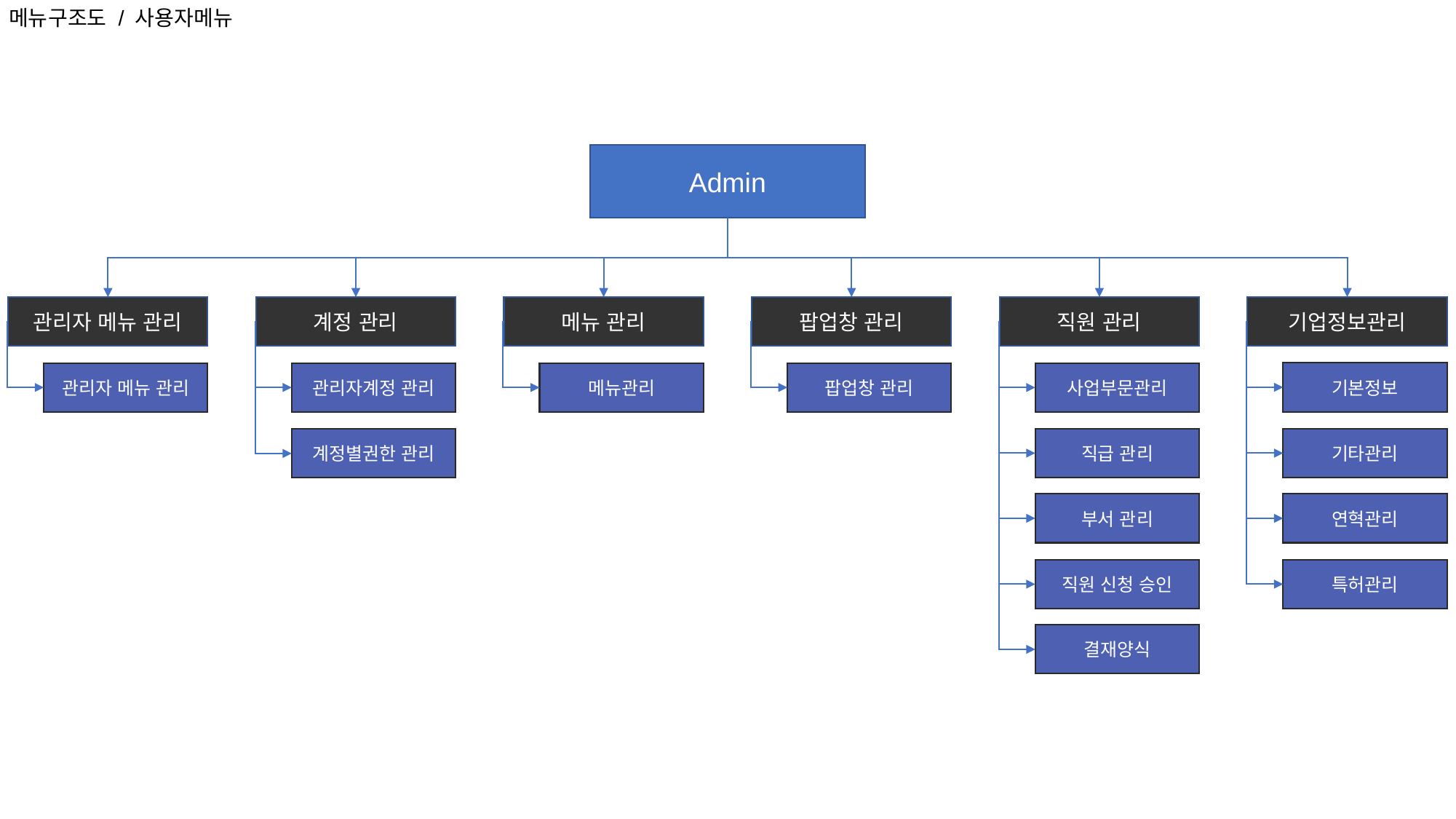

메뉴구조도 / 사용자메뉴
Admin
관리자 메뉴 관리
계정 관리
메뉴 관리
팝업창 관리
직원 관리
기업정보관리
기본정보
메뉴관리
팝업창 관리
사업부문관리
관리자 메뉴 관리
관리자계정 관리
직급 관리
기타관리
계정별권한 관리
부서 관리
연혁관리
직원 신청 승인
특허관리
결재양식